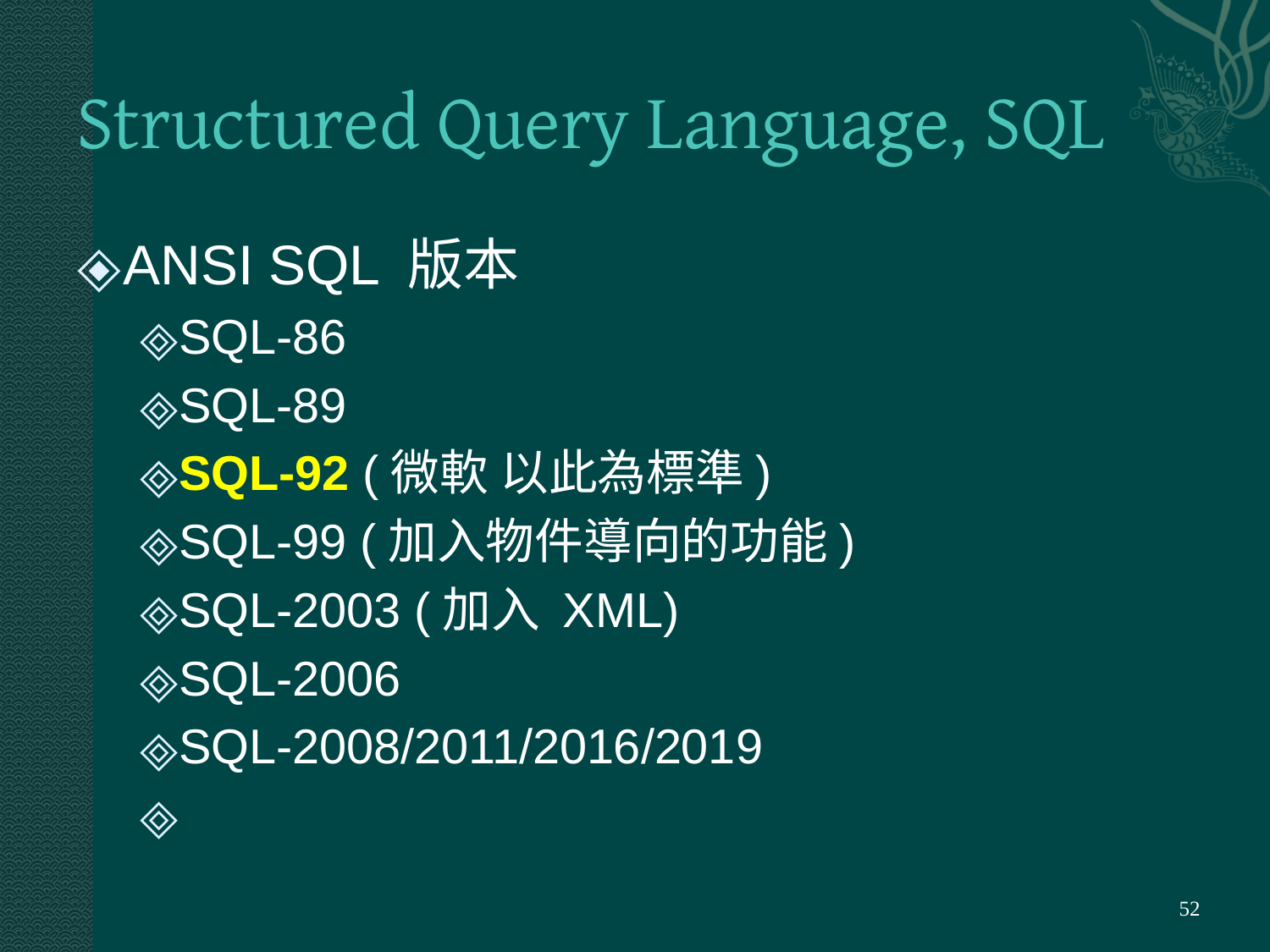

# Structured Query Language, SQL
ANSI SQL 版本
SQL-86
SQL-89
SQL-92 (微軟 以此為標準)
SQL-99 (加入物件導向的功能)
SQL-2003 (加入 XML)
SQL-2006
SQL-2008/2011/2016/2019

52